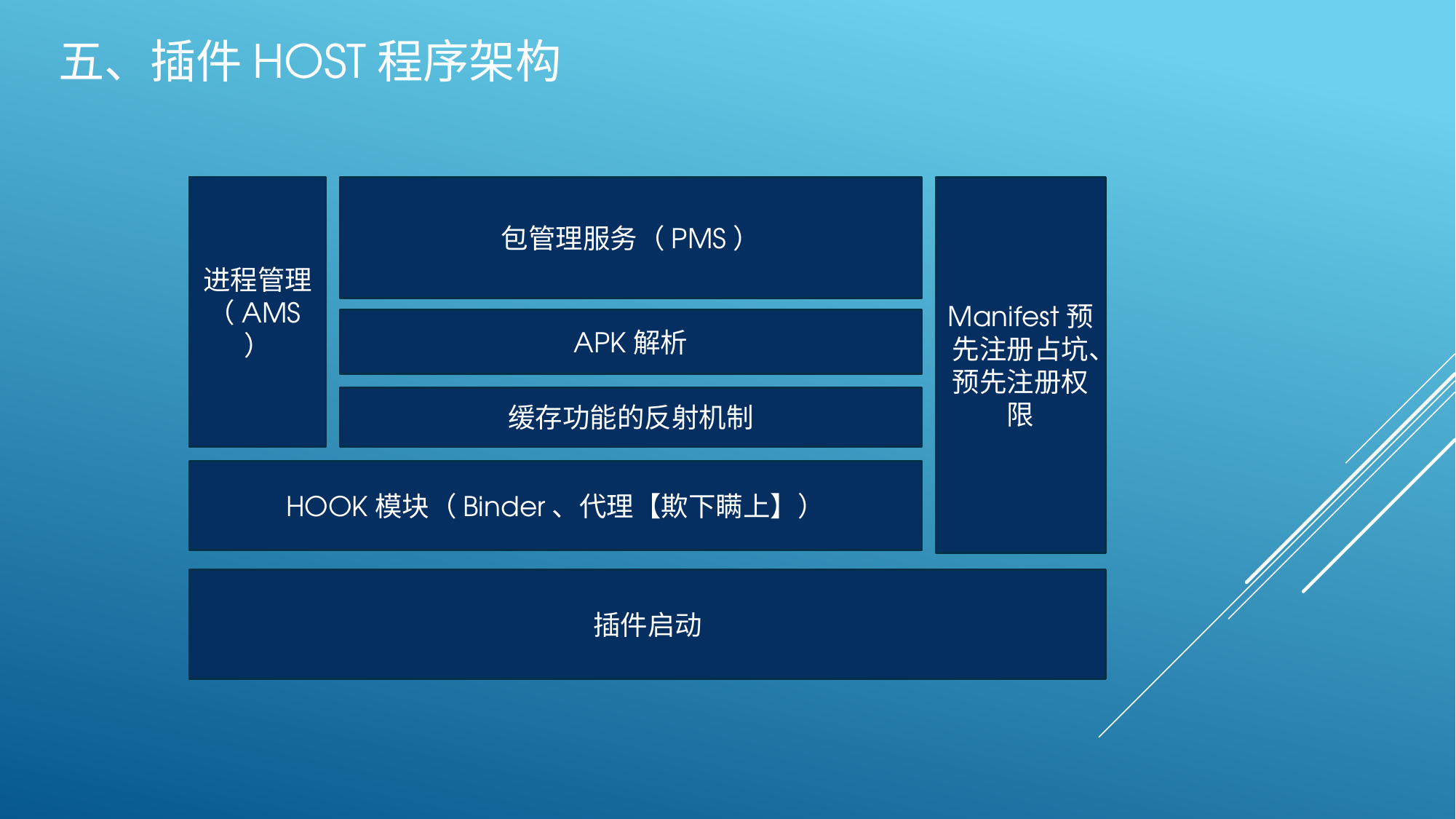

# 五、插件host程序架构
进程管理（AMS）
包管理服务（PMS）
Manifest预先注册占坑、预先注册权限
APK解析
缓存功能的反射机制
HOOK模块（Binder、代理【欺下瞒上】）
插件启动